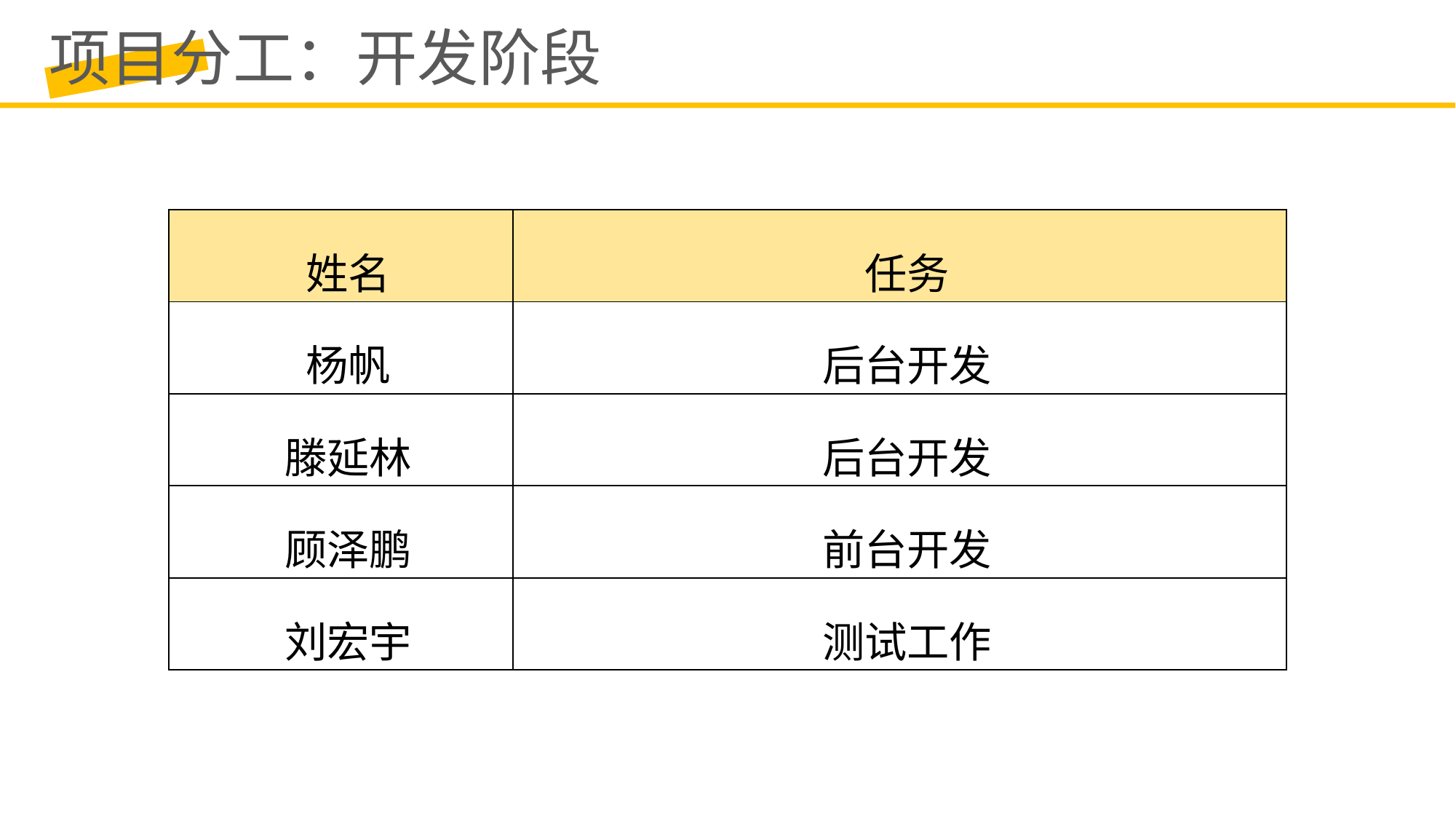

项目分工：开发阶段

| 姓名 | 任务 |
| --- | --- |
| 杨帆 | 后台开发 |
| 滕延林 | 后台开发 |
| 顾泽鹏 | 前台开发 |
| 刘宏宇 | 测试工作 |